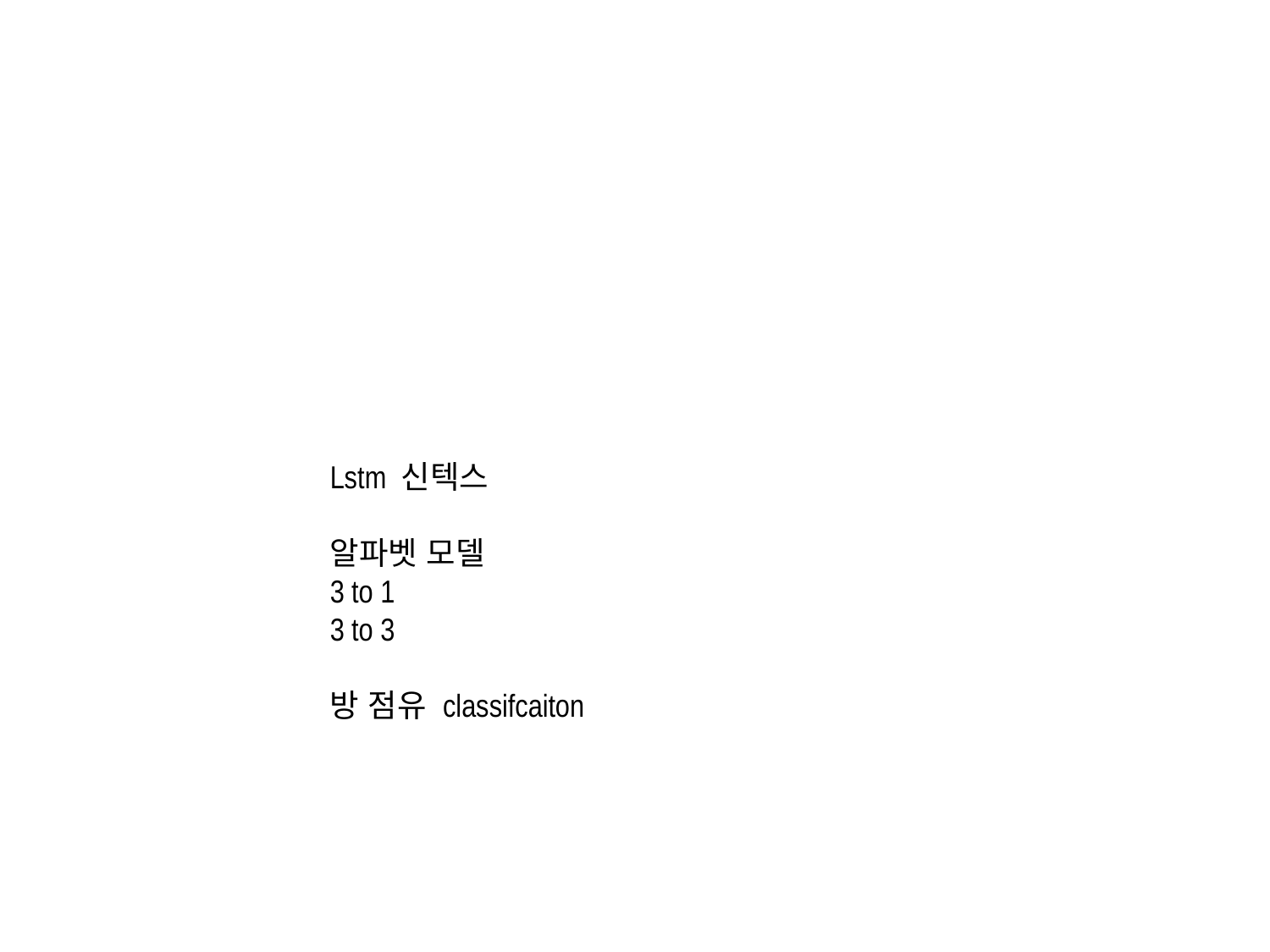

Lstm 신텍스

알파벳 모델
3 to 1
3 to 3

방 점유 classifcaiton